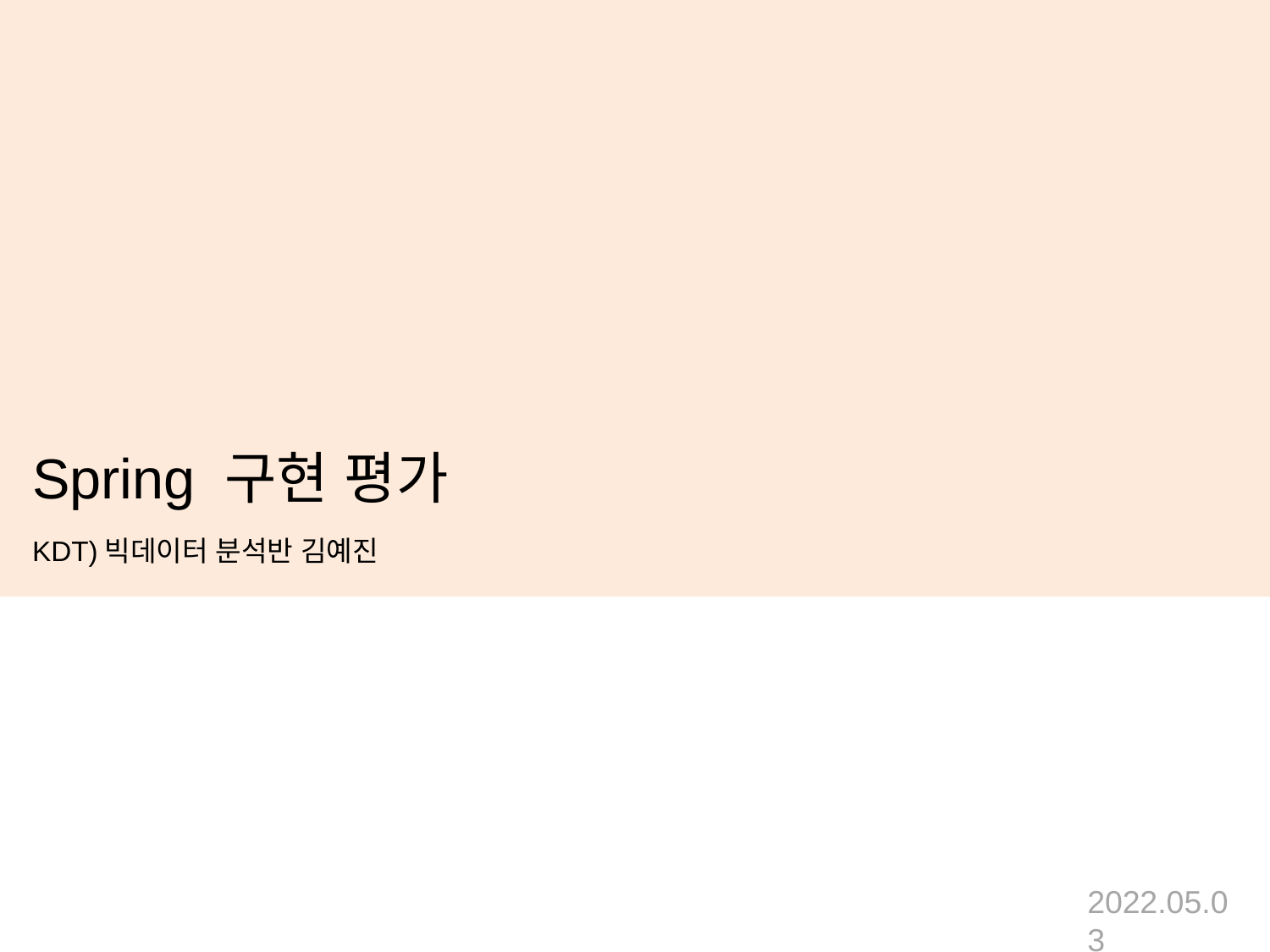

Spring 구현 평가

KDT)빅데이터 분석반 김예진
2022.05.03